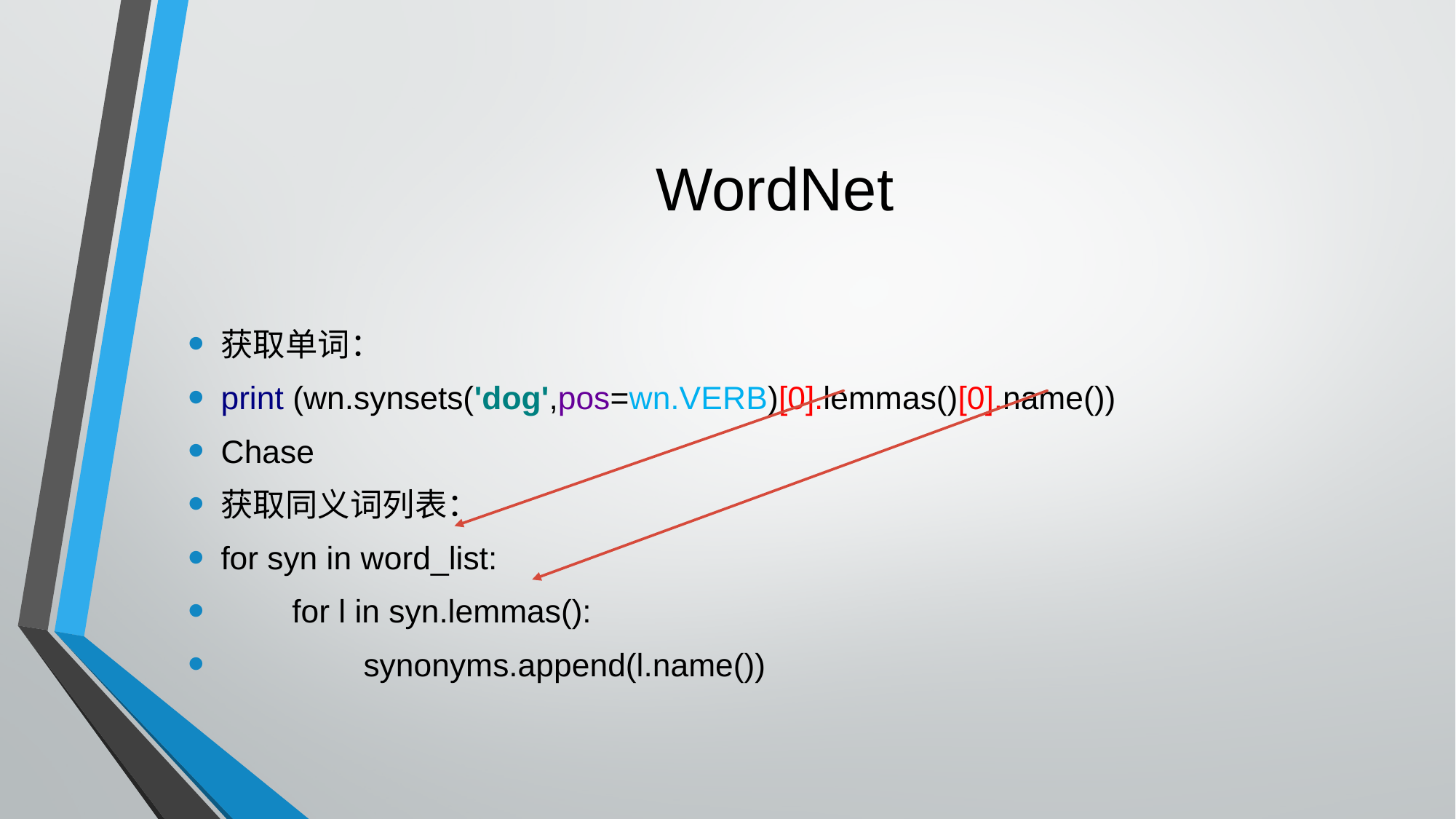

# WordNet
获取单词：
print (wn.synsets('dog',pos=wn.VERB)[0].lemmas()[0].name())
Chase
获取同义词列表：
for syn in word_list:
        for l in syn.lemmas():
                synonyms.append(l.name())